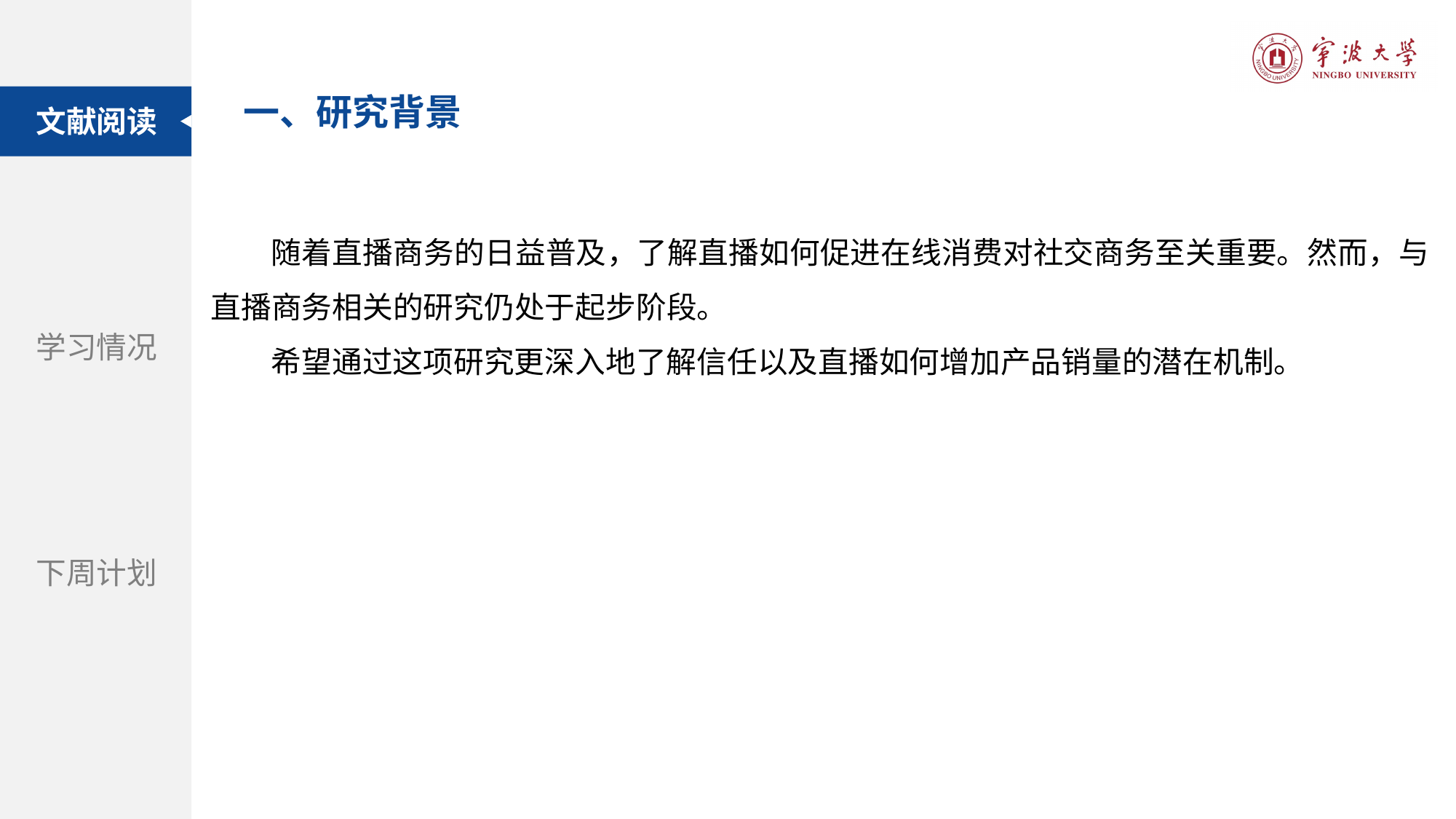

一、研究背景

文献阅读
题目：自动驾驶汽车和街道设计：使用虚拟现实实验探索中央分隔带在提高行人过街安全性方面的作用
随着直播商务的日益普及，了解直播如何促进在线消费对社交商务至关重要。然而，与直播商务相关的研究仍处于起步阶段。
希望通过这项研究更深入地了解信任以及直播如何增加产品销量的潜在机制。
学习情况
期刊：Accident Analysis and Prevention
下周计划